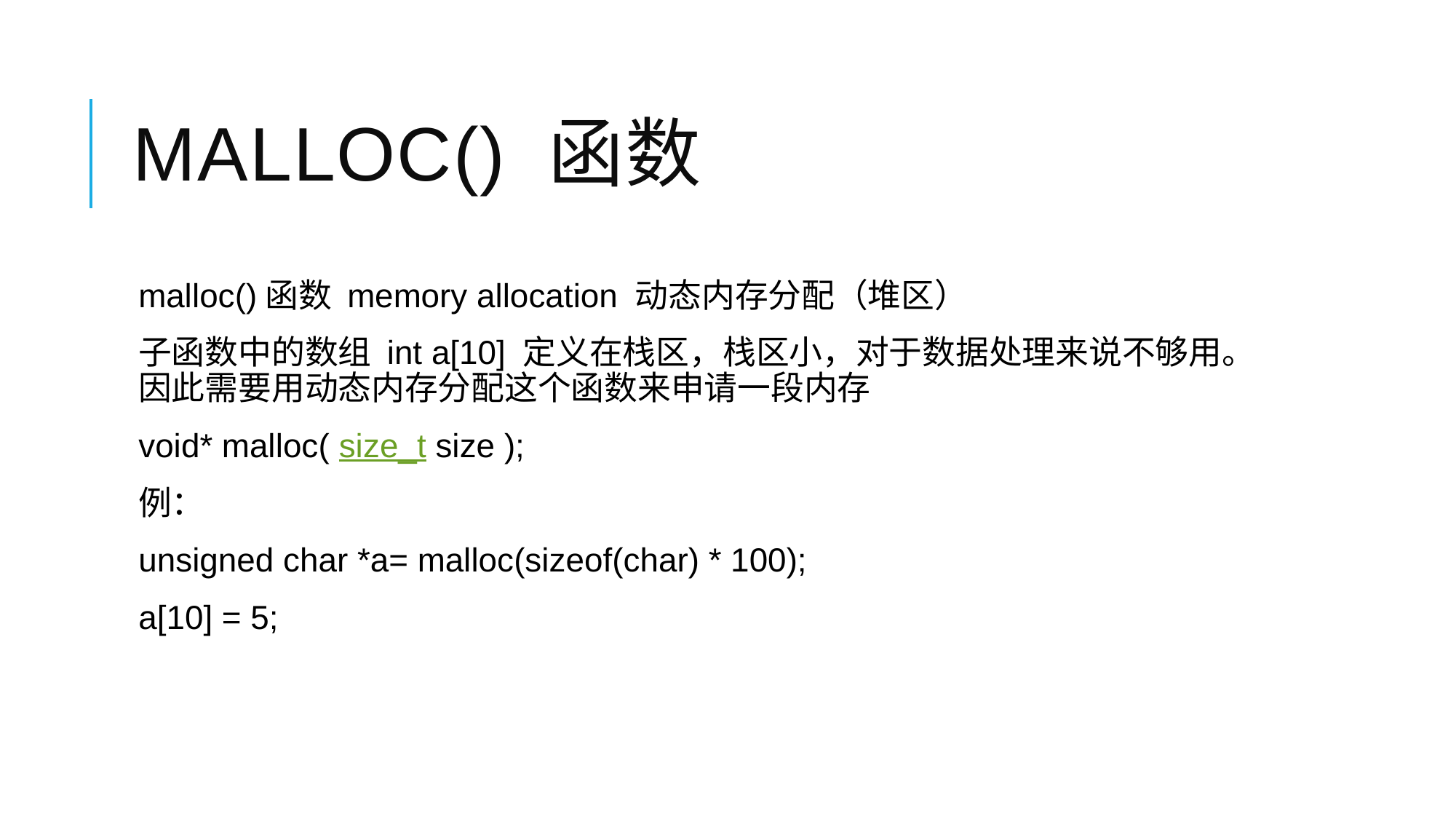

# Malloc() 函数
malloc()函数 memory allocation 动态内存分配（堆区）
子函数中的数组 int a[10] 定义在栈区，栈区小，对于数据处理来说不够用。因此需要用动态内存分配这个函数来申请一段内存
void* malloc( size_t size );
例：
unsigned char *a= malloc(sizeof(char) * 100);
a[10] = 5;